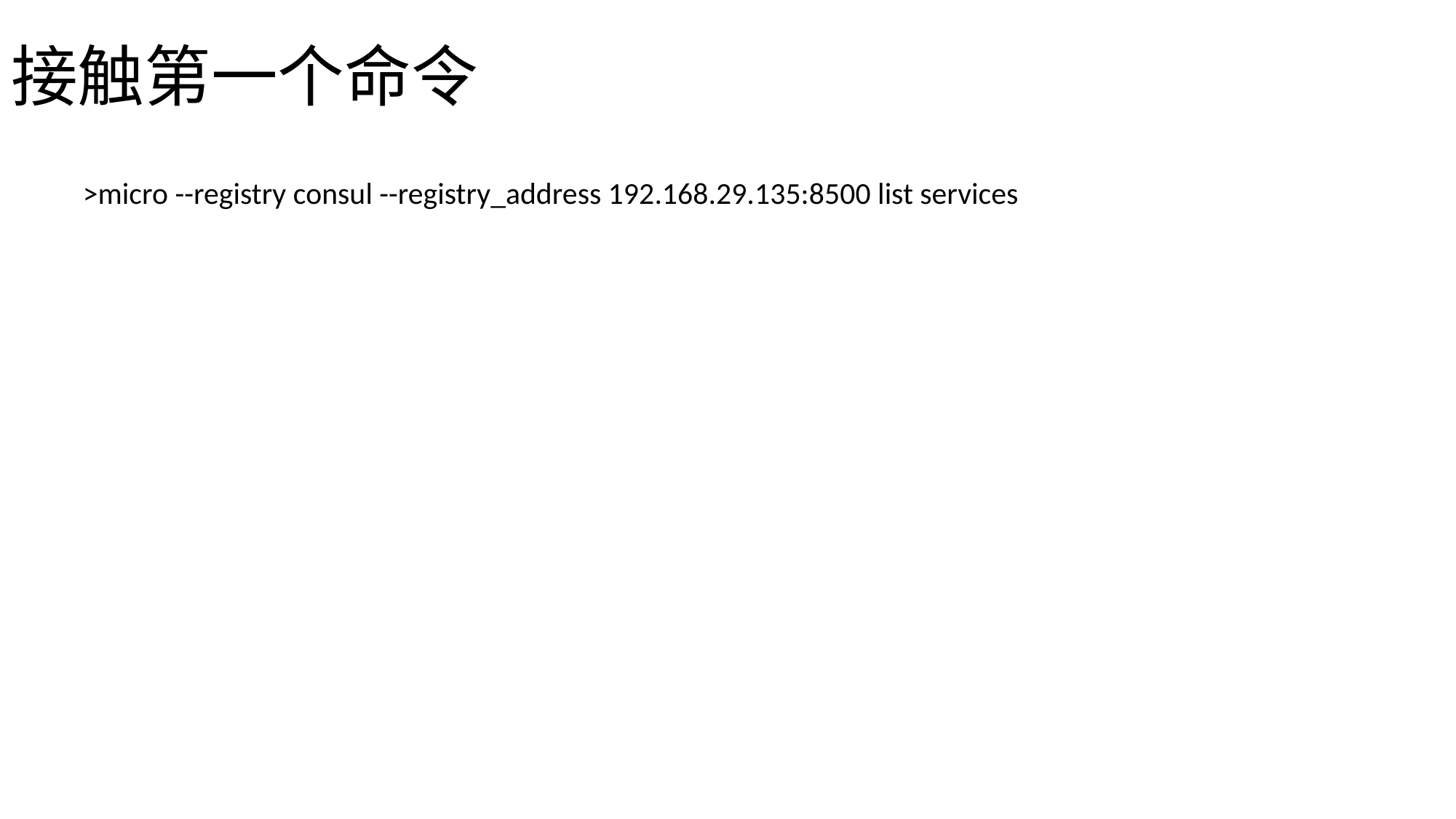

# 接触第一个命令
>micro --registry consul --registry_address 192.168.29.135:8500 list services